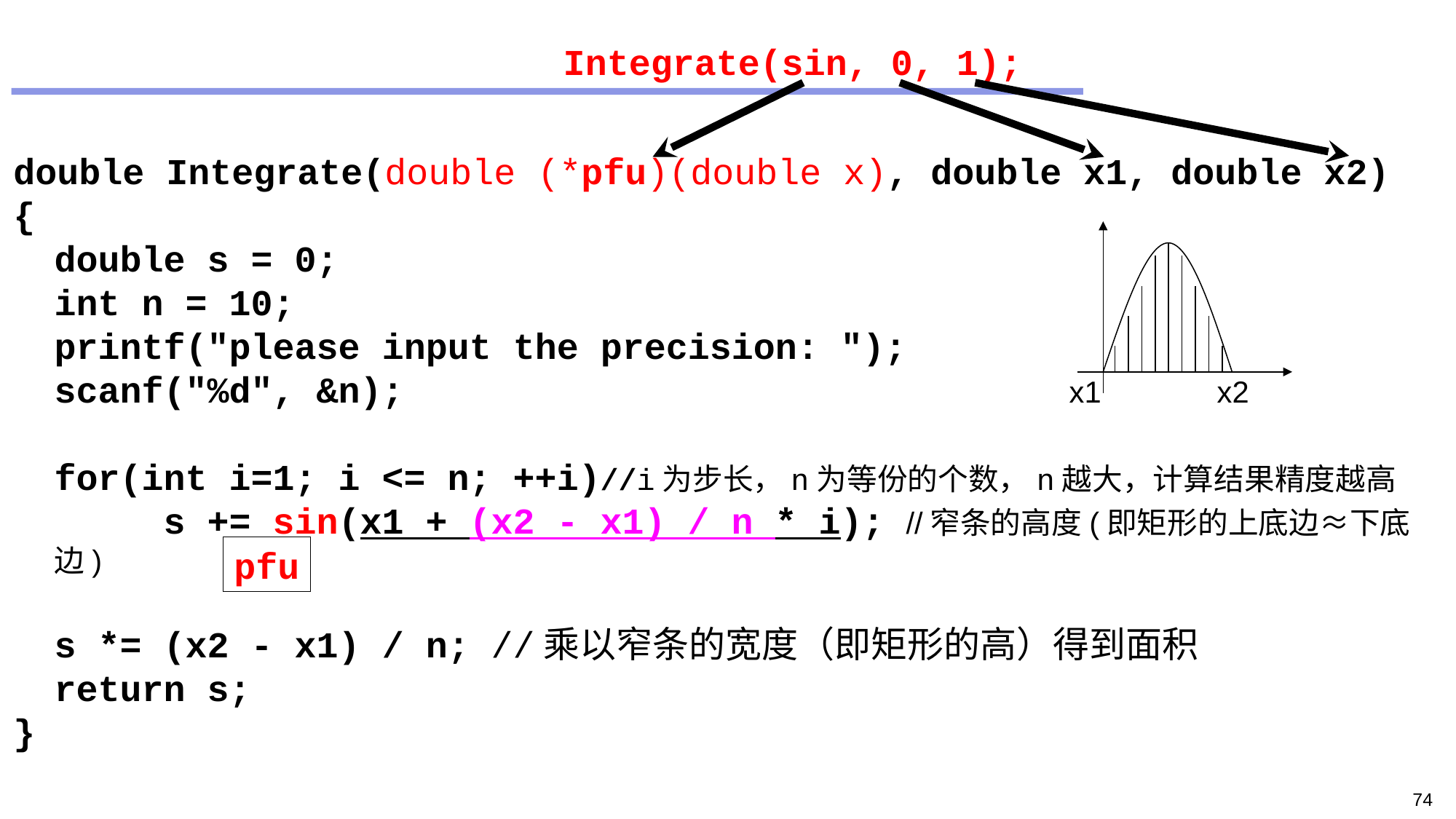

#
Integrate(sin, 0, 1);

double Integrate(double (*pfu)(double x), double x1, double x2)
{
	double s = 0;
	int n = 10;
	printf("please input the precision: ");
	scanf("%d", &n);

	for(int i=1; i <= n; ++i)//i为步长，n为等份的个数，n越大，计算结果精度越高
		s += sin(x1 + (x2 - x1) / n * i); //窄条的高度(即矩形的上底边≈下底边)

	s *= (x2 - x1) / n; //乘以窄条的宽度（即矩形的高）得到面积
	return s;
}

x1
x2
pfu
74